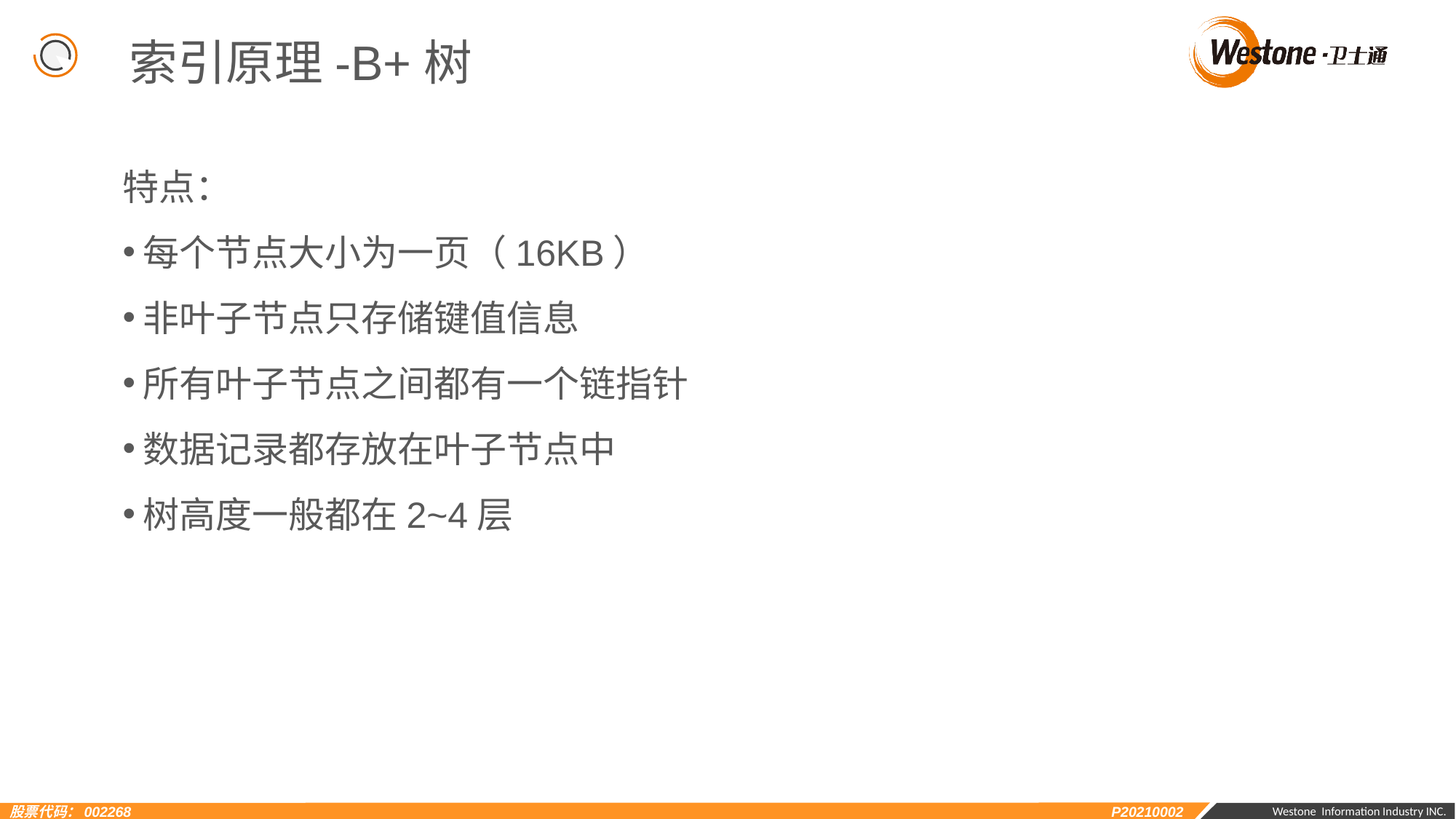

索引原理-B+树
特点：
每个节点大小为一页（16KB）
非叶子节点只存储键值信息
所有叶子节点之间都有一个链指针
数据记录都存放在叶子节点中
树高度一般都在2~4层